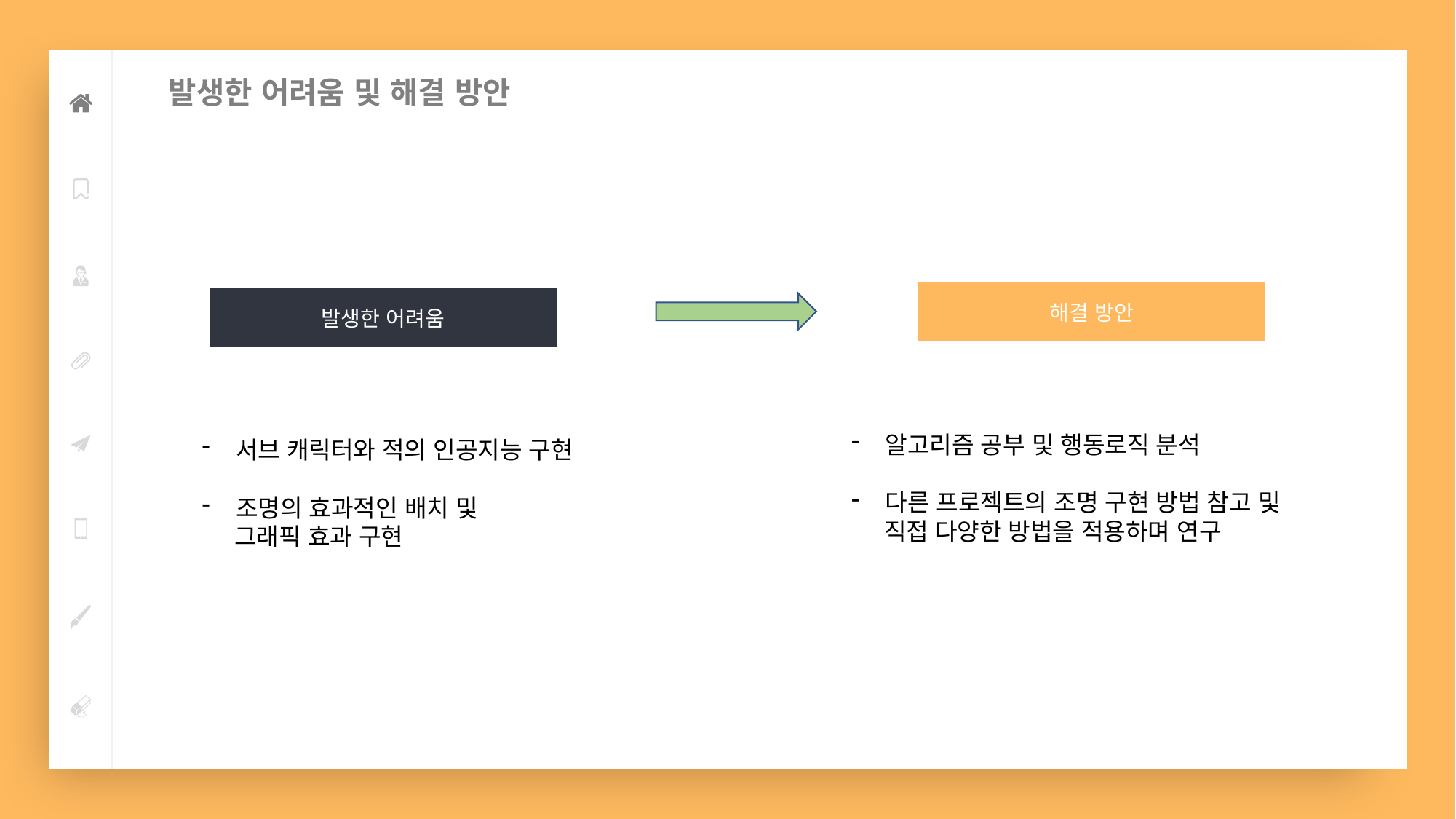

발생한 어려움 및 해결 방안

| 해결 방안 |
| --- |
| 발생한 어려움 |
| --- |

알고리즘 공부 및 행동로직 분석

다른 프로젝트의 조명 구현 방법 참고 및
    직접 다양한 방법을 적용하며 연구
서브 캐릭터와 적의 인공지능 구현

조명의 효과적인 배치 및
    그래픽 효과 구현